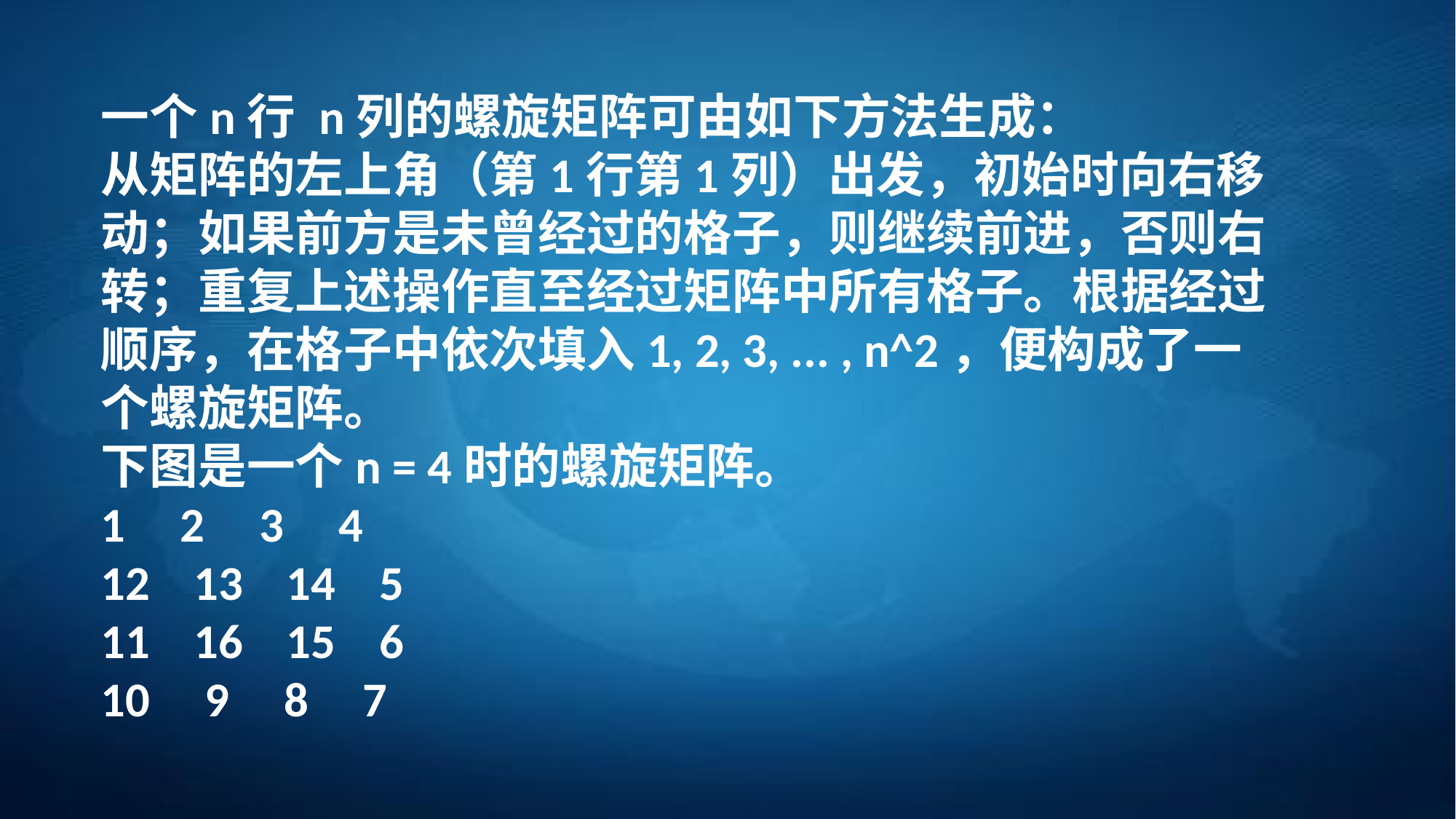

一个n行 n列的螺旋矩阵可由如下方法生成：
从矩阵的左上角（第1行第1列）出发，初始时向右移动；如果前方是未曾经过的格子，则继续前进，否则右转；重复上述操作直至经过矩阵中所有格子。根据经过顺序，在格子中依次填入1, 2, 3, ... , n^2，便构成了一个螺旋矩阵。
下图是一个n = 4时的螺旋矩阵。
1     2     3     4
12    13    14    5
11    16    15    6
10     9     8     7